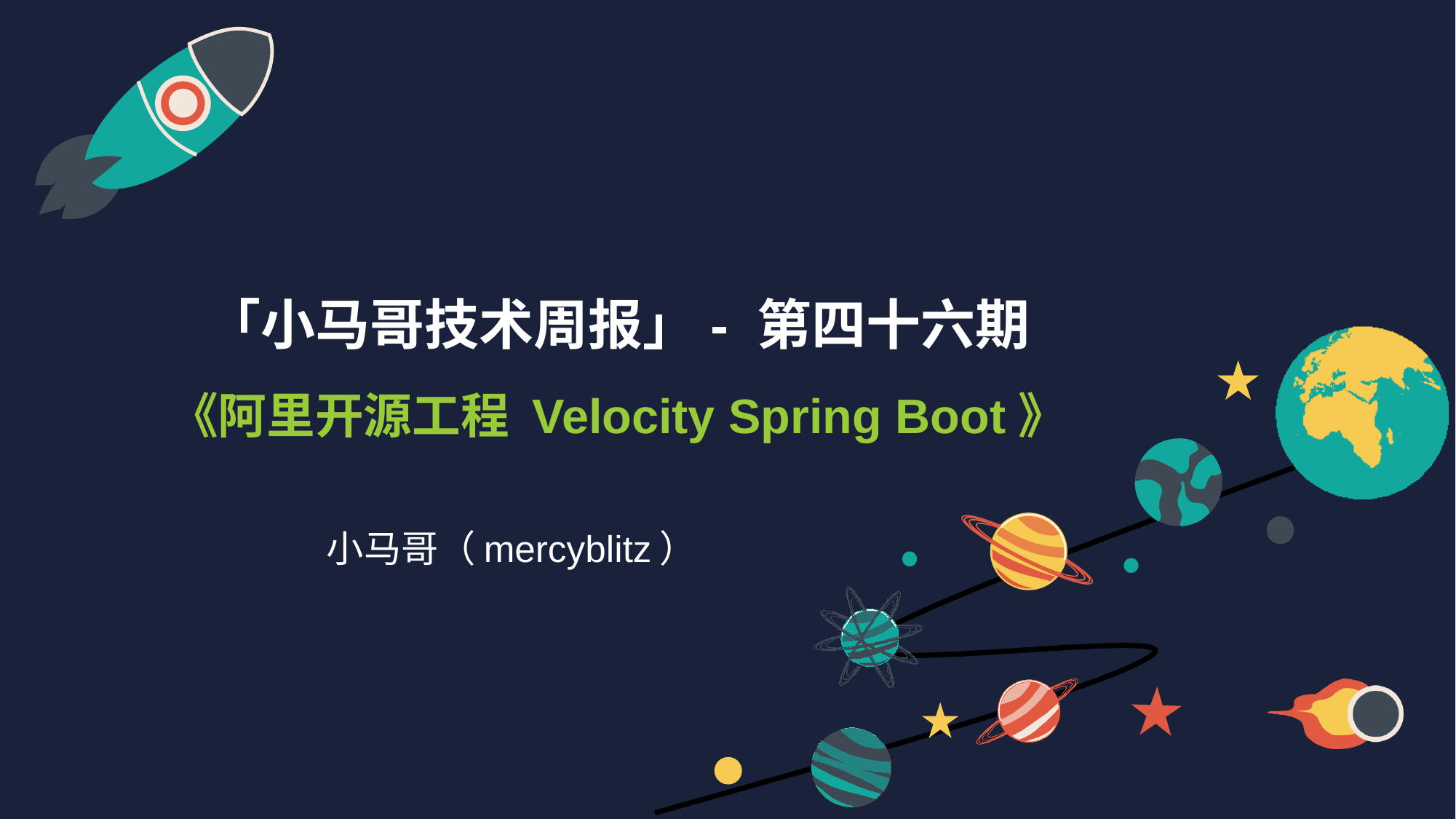

# 「小马哥技术周报」- 第四十六期 《阿里开源工程 Velocity Spring Boot》
小马哥（mercyblitz）